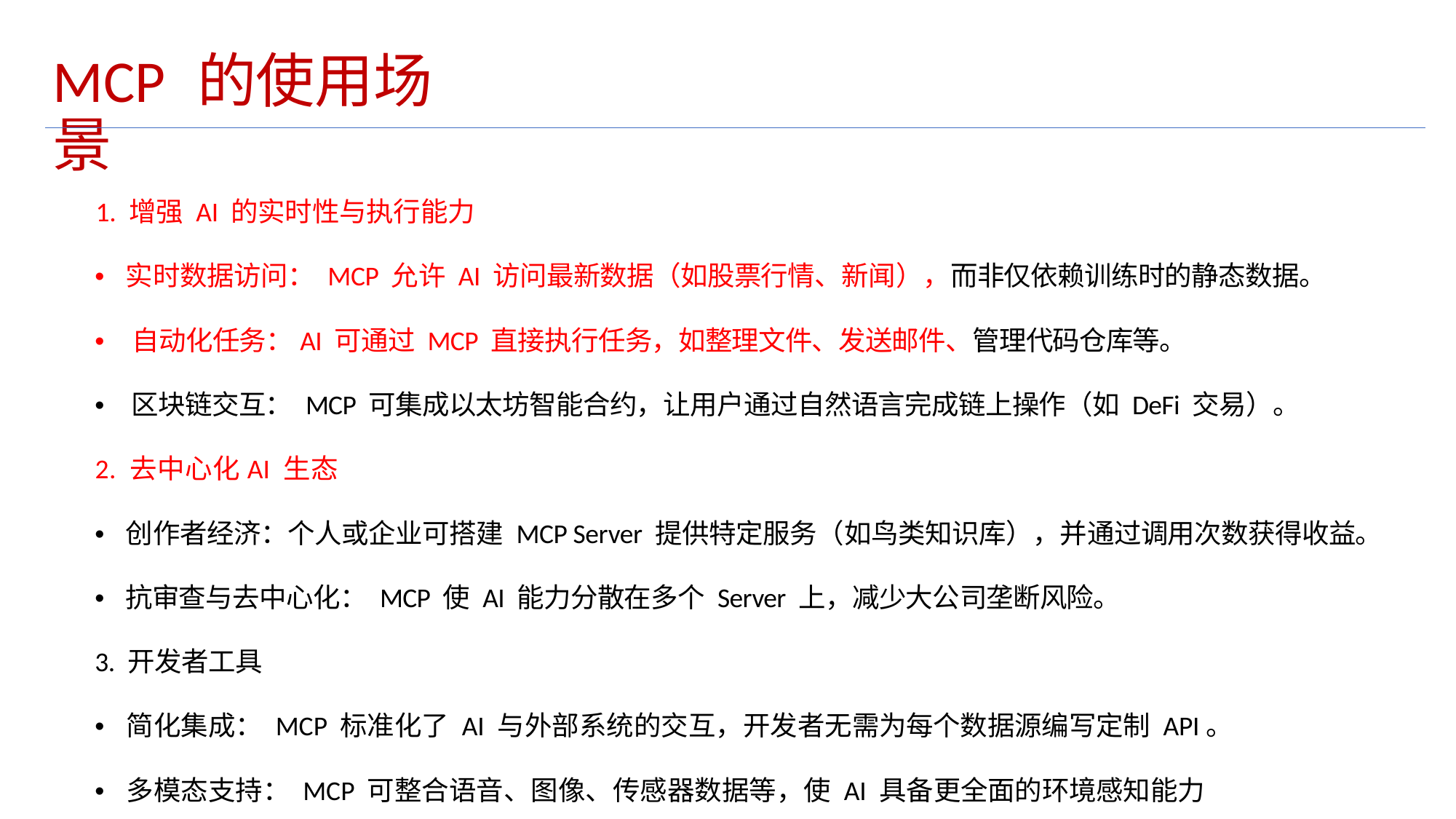

MCP 的使用场景

1. 增强 AI 的实时性与执行能力

•  实时数据访问： MCP 允许 AI 访问最新数据（如股票行情、新闻），而非仅依赖训练时的静态数据。

•  自动化任务：AI 可通过 MCP 直接执行任务，如整理文件、发送邮件、管理代码仓库等。

•  区块链交互： MCP 可集成以太坊智能合约，让用户通过自然语言完成链上操作（如 DeFi 交易）。

2. 去中心化AI 生态

•  创作者经济：个人或企业可搭建 MCP Server 提供特定服务（如鸟类知识库），并通过调用次数获得收益。

•  抗审查与去中心化： MCP 使 AI 能力分散在多个 Server 上，减少大公司垄断风险。

3. 开发者工具

•  简化集成： MCP 标准化了 AI 与外部系统的交互，开发者无需为每个数据源编写定制 API。

•  多模态支持： MCP 可整合语音、图像、传感器数据等，使 AI 具备更全面的环境感知能力